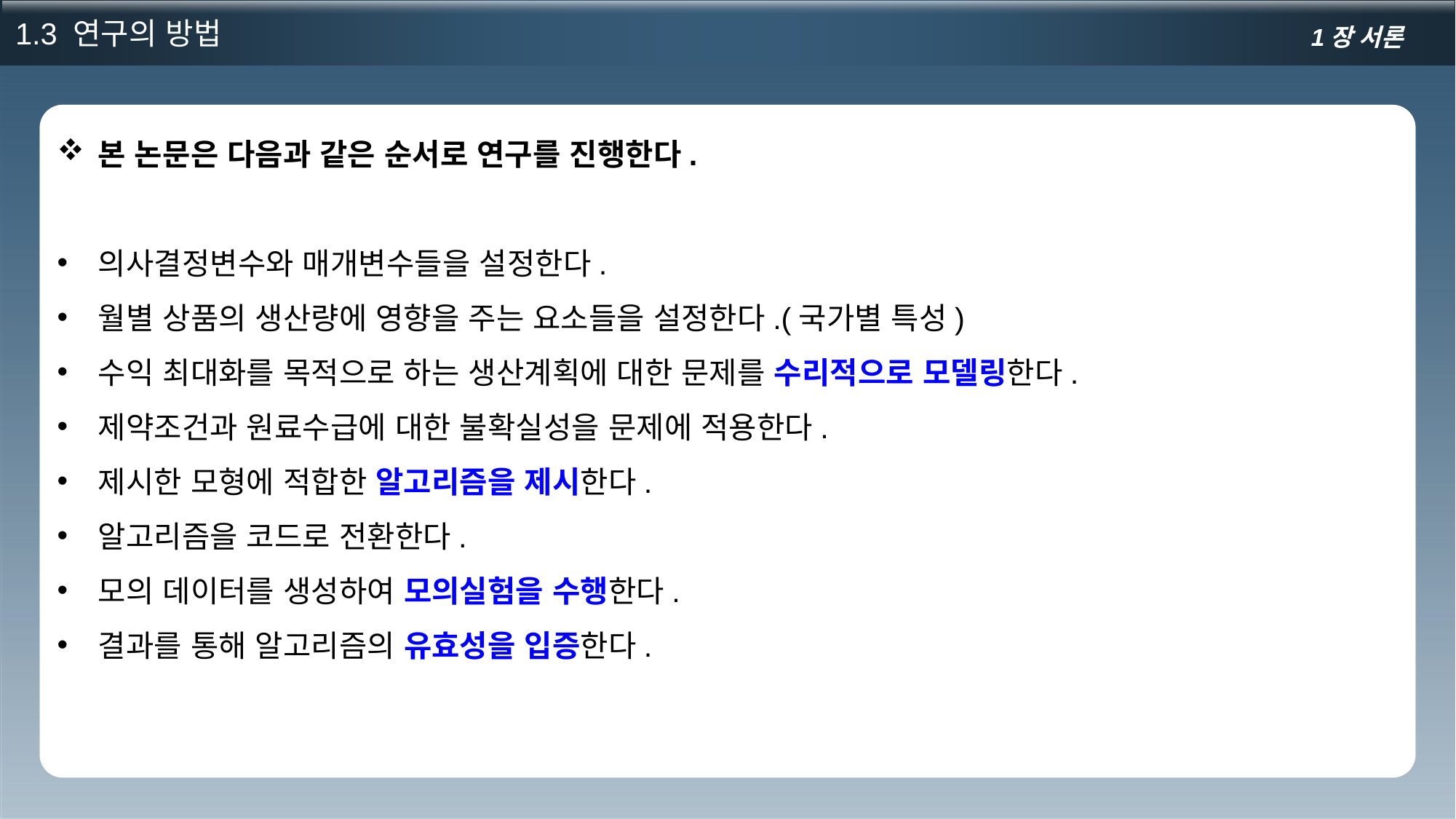

1.3 연구의 방법
1장 서론
본 논문은 다음과 같은 순서로 연구를 진행한다.

의사결정변수와 매개변수들을 설정한다.
월별 상품의 생산량에 영향을 주는 요소들을 설정한다.(국가별 특성)
수익 최대화를 목적으로 하는 생산계획에 대한 문제를 수리적으로 모델링한다.
제약조건과 원료수급에 대한 불확실성을 문제에 적용한다.
제시한 모형에 적합한 알고리즘을 제시한다.
알고리즘을 코드로 전환한다.
모의 데이터를 생성하여 모의실험을 수행한다.
결과를 통해 알고리즘의 유효성을 입증한다.